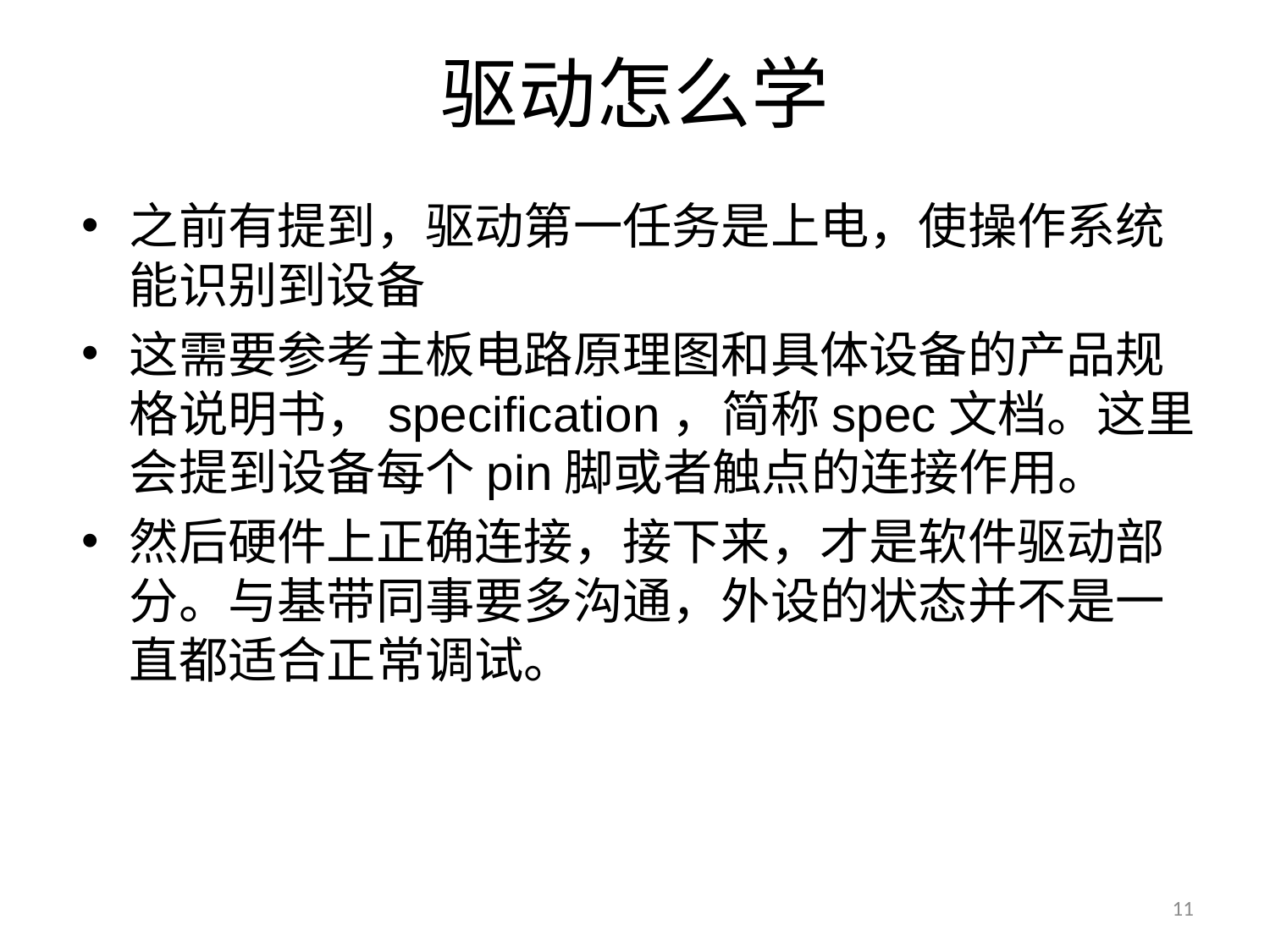

驱动怎么学
之前有提到，驱动第一任务是上电，使操作系统能识别到设备
这需要参考主板电路原理图和具体设备的产品规格说明书，specification，简称spec文档。这里会提到设备每个pin脚或者触点的连接作用。
然后硬件上正确连接，接下来，才是软件驱动部分。与基带同事要多沟通，外设的状态并不是一直都适合正常调试。

11